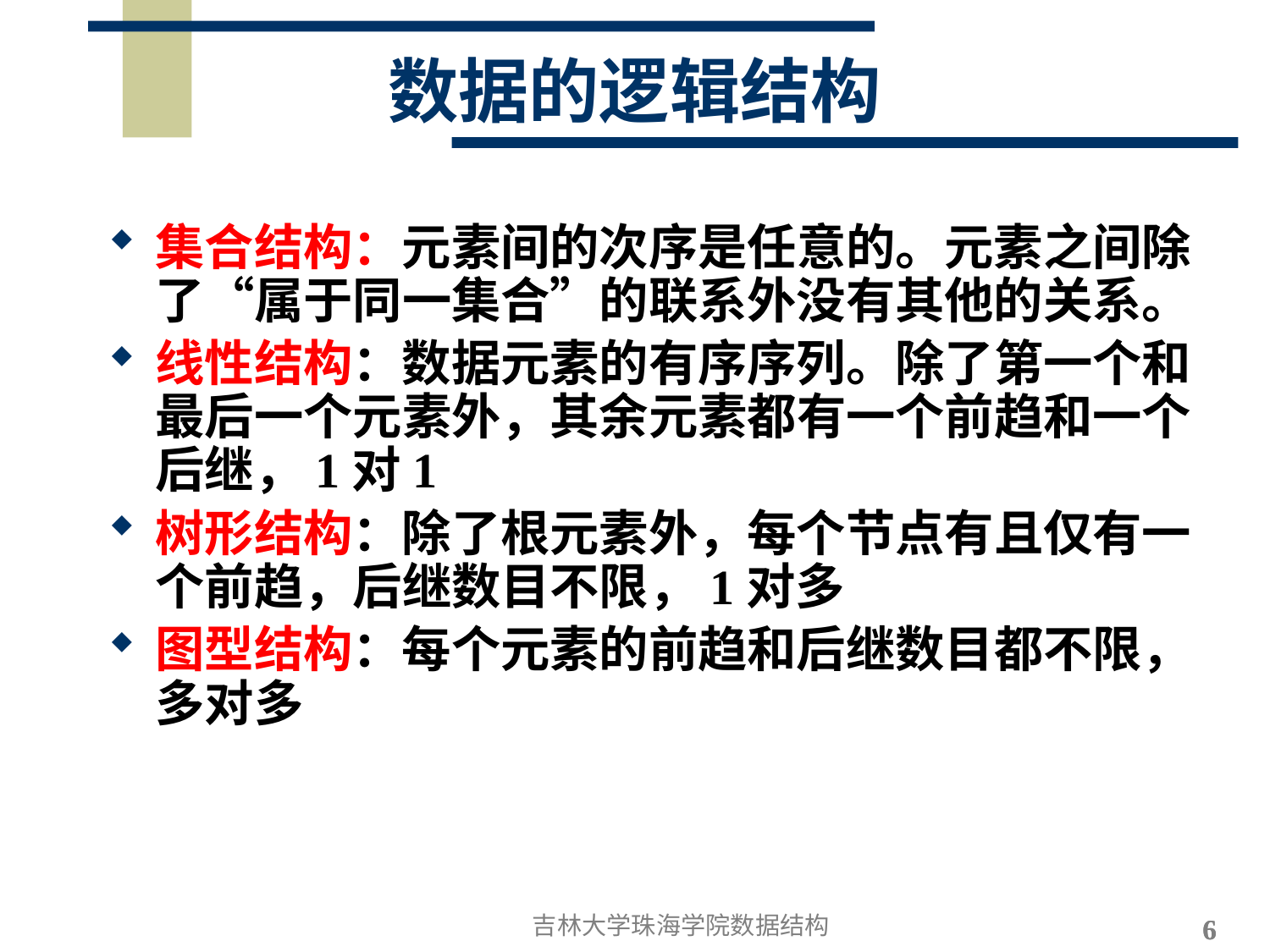

# 数据的逻辑结构
集合结构：元素间的次序是任意的。元素之间除了“属于同一集合”的联系外没有其他的关系。
线性结构：数据元素的有序序列。除了第一个和最后一个元素外，其余元素都有一个前趋和一个后继，1对1
树形结构：除了根元素外，每个节点有且仅有一个前趋，后继数目不限，1对多
图型结构：每个元素的前趋和后继数目都不限，多对多
吉林大学珠海学院数据结构